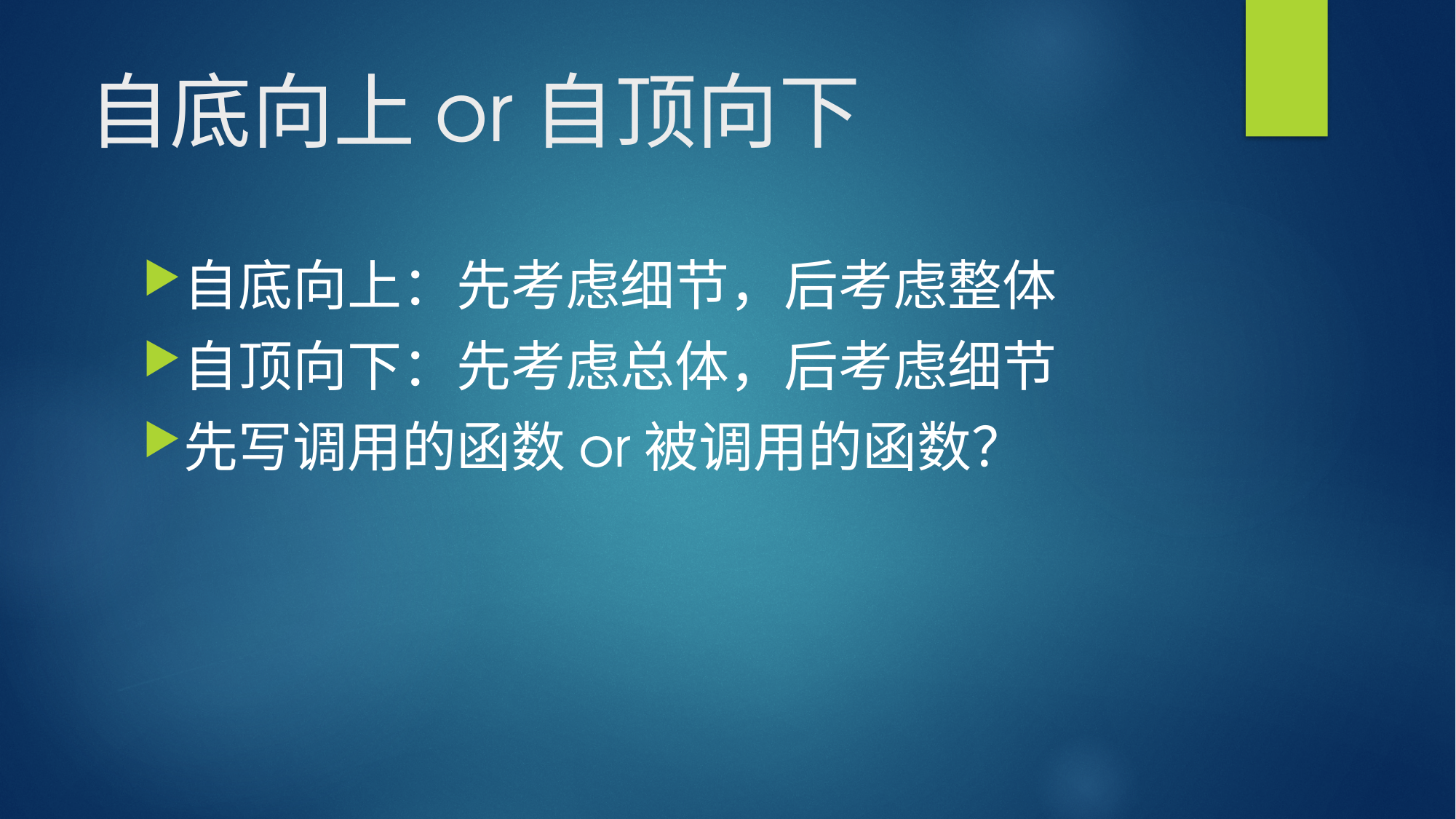

# 自底向上or自顶向下
自底向上：先考虑细节，后考虑整体
自顶向下：先考虑总体，后考虑细节
先写调用的函数or被调用的函数？